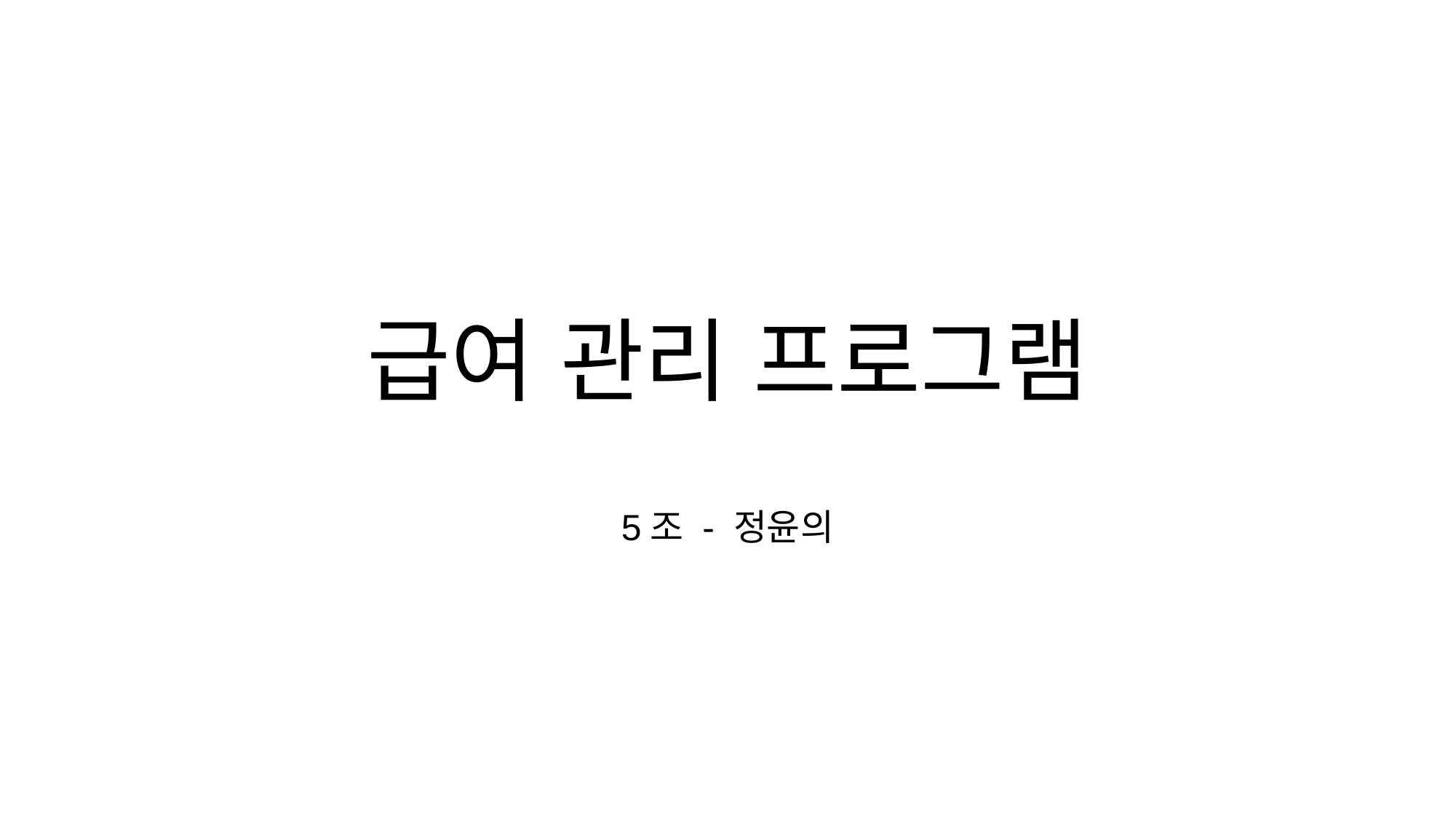

# 급여 관리 프로그램
5조 - 정윤의